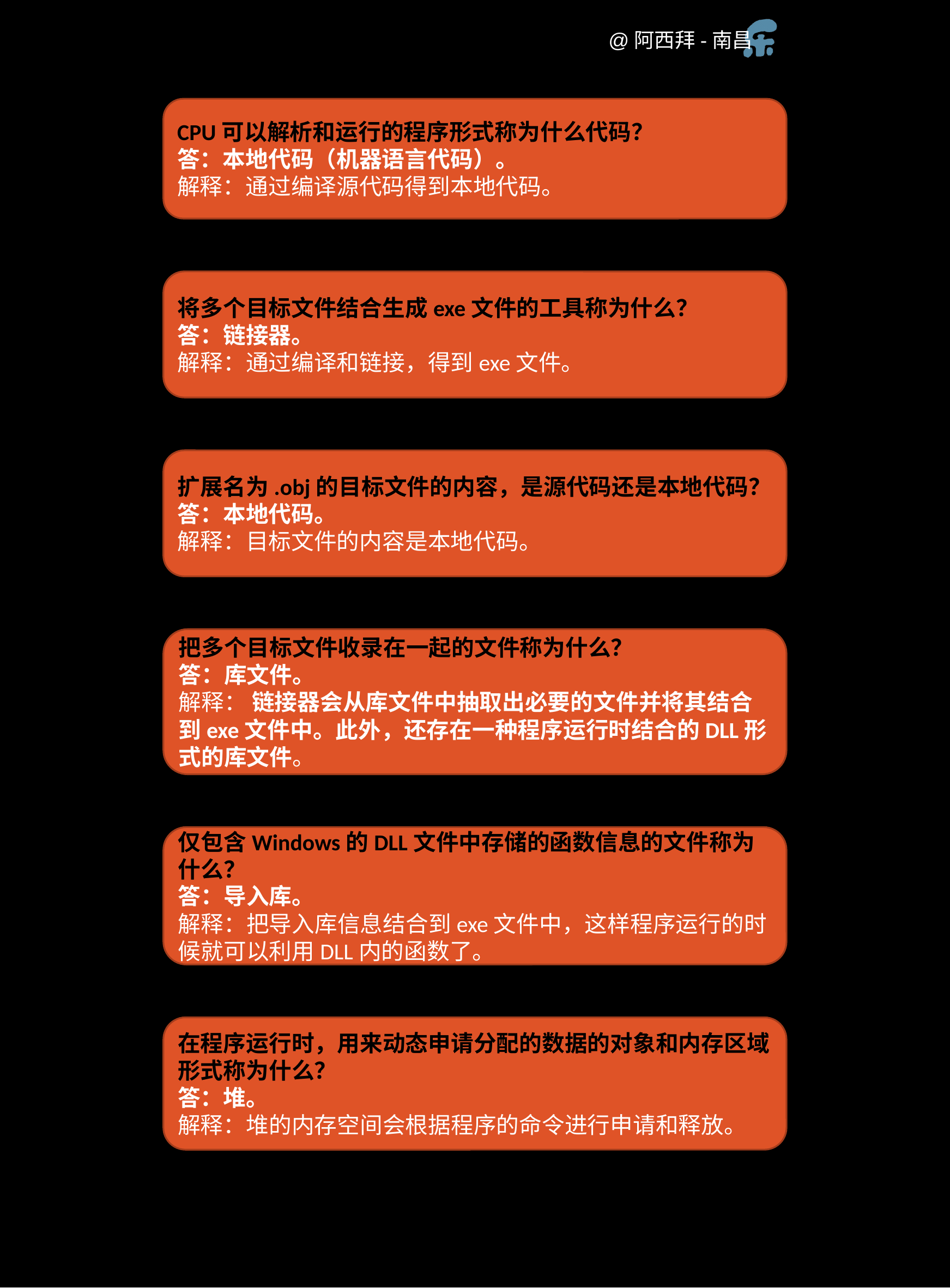

CPU可以解析和运行的程序形式称为什么代码？
答：本地代码（机器语言代码）。
解释：通过编译源代码得到本地代码。
将多个目标文件结合生成exe文件的工具称为什么？
答：链接器。
解释：通过编译和链接，得到exe文件。
扩展名为.obj的目标文件的内容，是源代码还是本地代码？
答：本地代码。
解释：目标文件的内容是本地代码。
把多个目标文件收录在一起的文件称为什么？
答：库文件。
解释： 链接器会从库文件中抽取出必要的文件并将其结合到exe文件中。此外，还存在一种程序运行时结合的DLL形式的库文件。
仅包含Windows的DLL文件中存储的函数信息的文件称为什么？
答：导入库。
解释：把导入库信息结合到exe文件中，这样程序运行的时候就可以利用DLL内的函数了。
在程序运行时，用来动态申请分配的数据的对象和内存区域形式称为什么？
答：堆。
解释：堆的内存空间会根据程序的命令进行申请和释放。